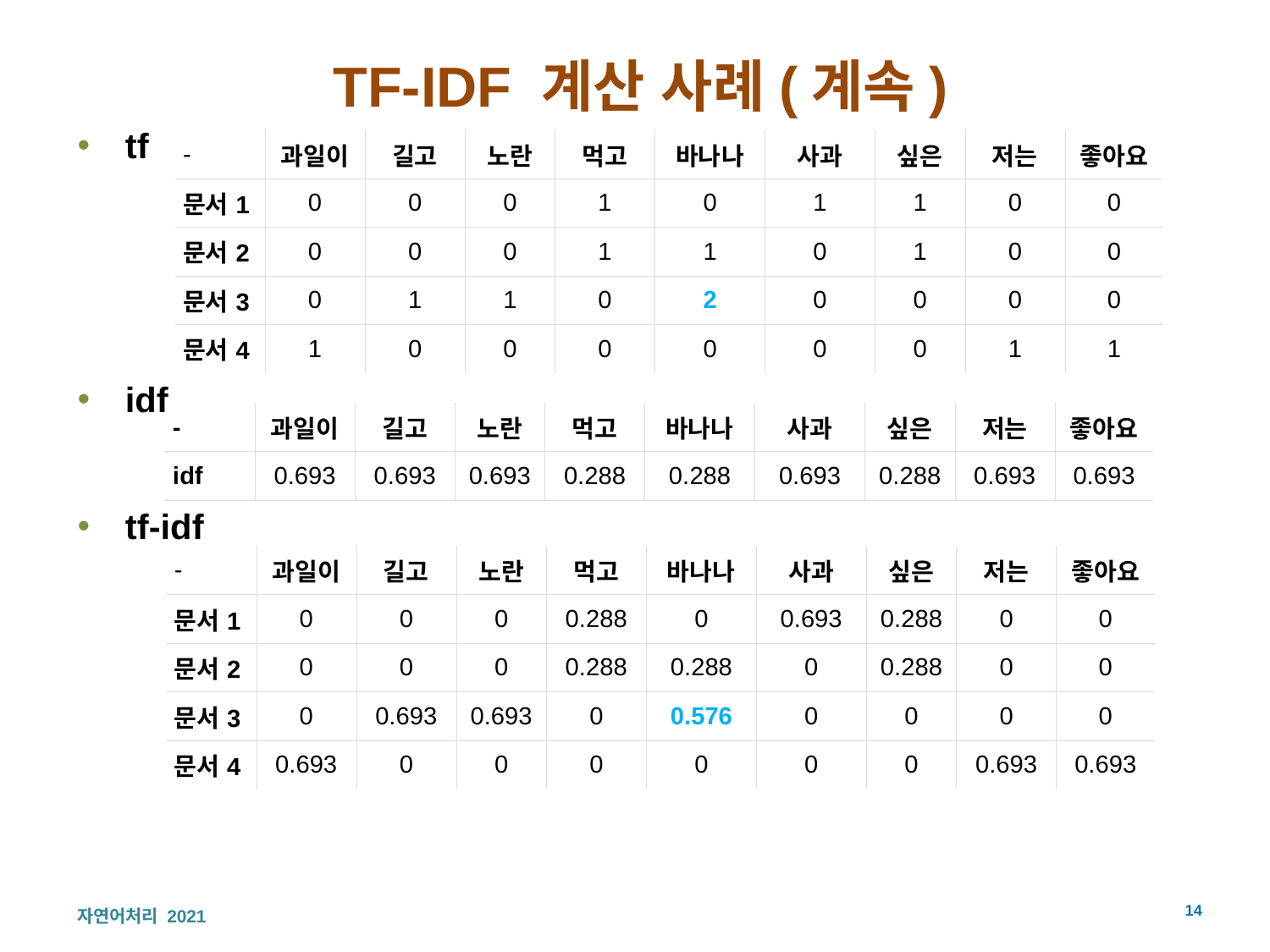

# TF-IDF 계산 사례(계속)
tf

idf

tf-idf

| - | 과일이 | 길고 | 노란 | 먹고 | 바나나 | 사과 | 싶은 | 저는 | 좋아요 |
| --- | --- | --- | --- | --- | --- | --- | --- | --- | --- |
| 문서1 | 0 | 0 | 0 | 1 | 0 | 1 | 1 | 0 | 0 |
| 문서2 | 0 | 0 | 0 | 1 | 1 | 0 | 1 | 0 | 0 |
| 문서3 | 0 | 1 | 1 | 0 | 2 | 0 | 0 | 0 | 0 |
| 문서4 | 1 | 0 | 0 | 0 | 0 | 0 | 0 | 1 | 1 |
| - | 과일이 | 길고 | 노란 | 먹고 | 바나나 | 사과 | 싶은 | 저는 | 좋아요 |
| --- | --- | --- | --- | --- | --- | --- | --- | --- | --- |
| idf | 0.693 | 0.693 | 0.693 | 0.288 | 0.288 | 0.693 | 0.288 | 0.693 | 0.693 |
| - | 과일이 | 길고 | 노란 | 먹고 | 바나나 | 사과 | 싶은 | 저는 | 좋아요 |
| --- | --- | --- | --- | --- | --- | --- | --- | --- | --- |
| 문서1 | 0 | 0 | 0 | 0.288 | 0 | 0.693 | 0.288 | 0 | 0 |
| 문서2 | 0 | 0 | 0 | 0.288 | 0.288 | 0 | 0.288 | 0 | 0 |
| 문서3 | 0 | 0.693 | 0.693 | 0 | 0.576 | 0 | 0 | 0 | 0 |
| 문서4 | 0.693 | 0 | 0 | 0 | 0 | 0 | 0 | 0.693 | 0.693 |